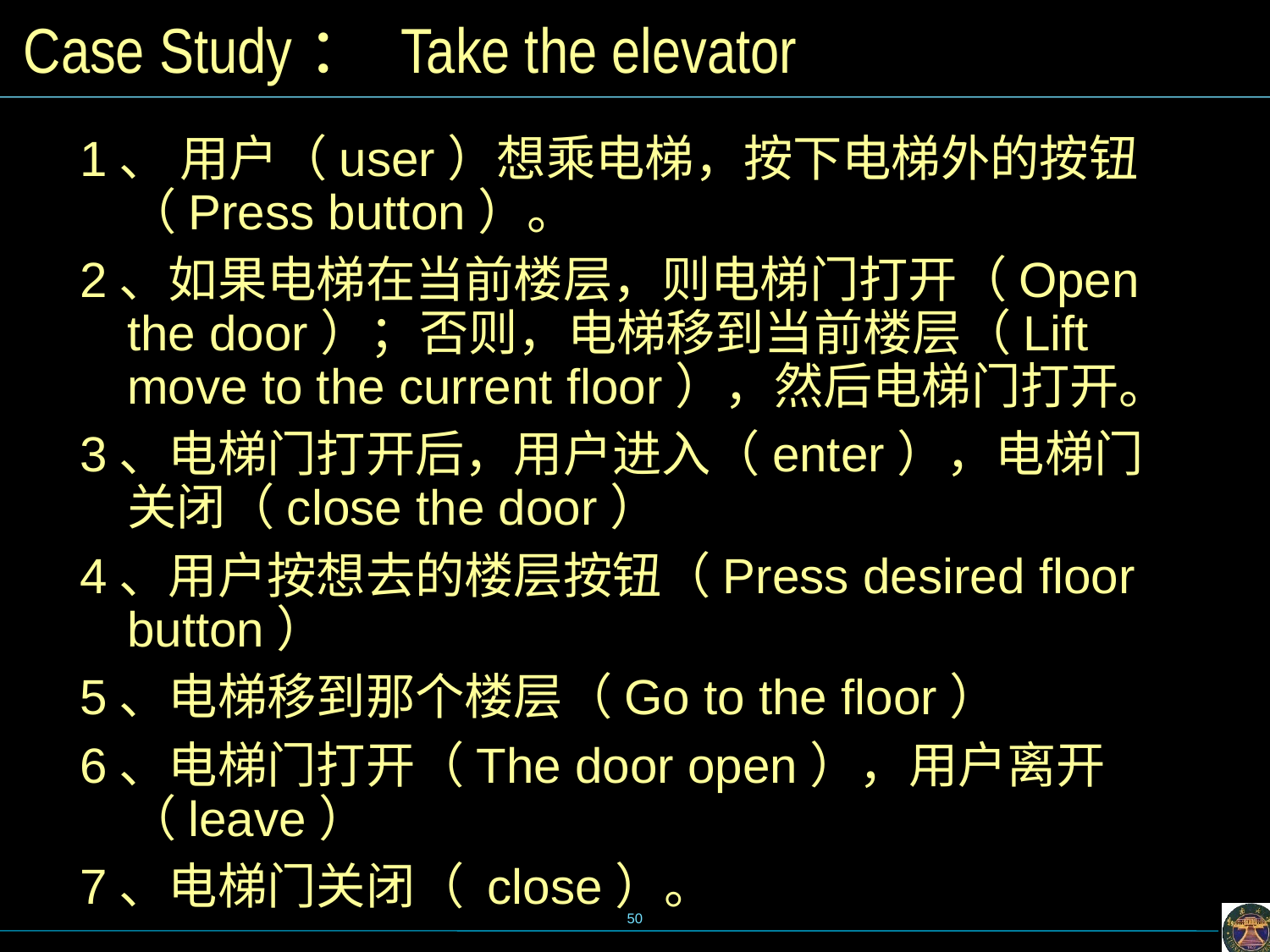

# Case Study： Take the elevator
1、 用户（user）想乘电梯，按下电梯外的按钮（Press button）。
2、如果电梯在当前楼层，则电梯门打开（Open the door）；否则，电梯移到当前楼层（Lift move to the current floor），然后电梯门打开。
3、电梯门打开后，用户进入（enter），电梯门关闭（close the door）
4、用户按想去的楼层按钮（Press desired floor button）
5、电梯移到那个楼层（Go to the floor）
6、电梯门打开（The door open），用户离开（leave）
7、电梯门关闭（ close）。